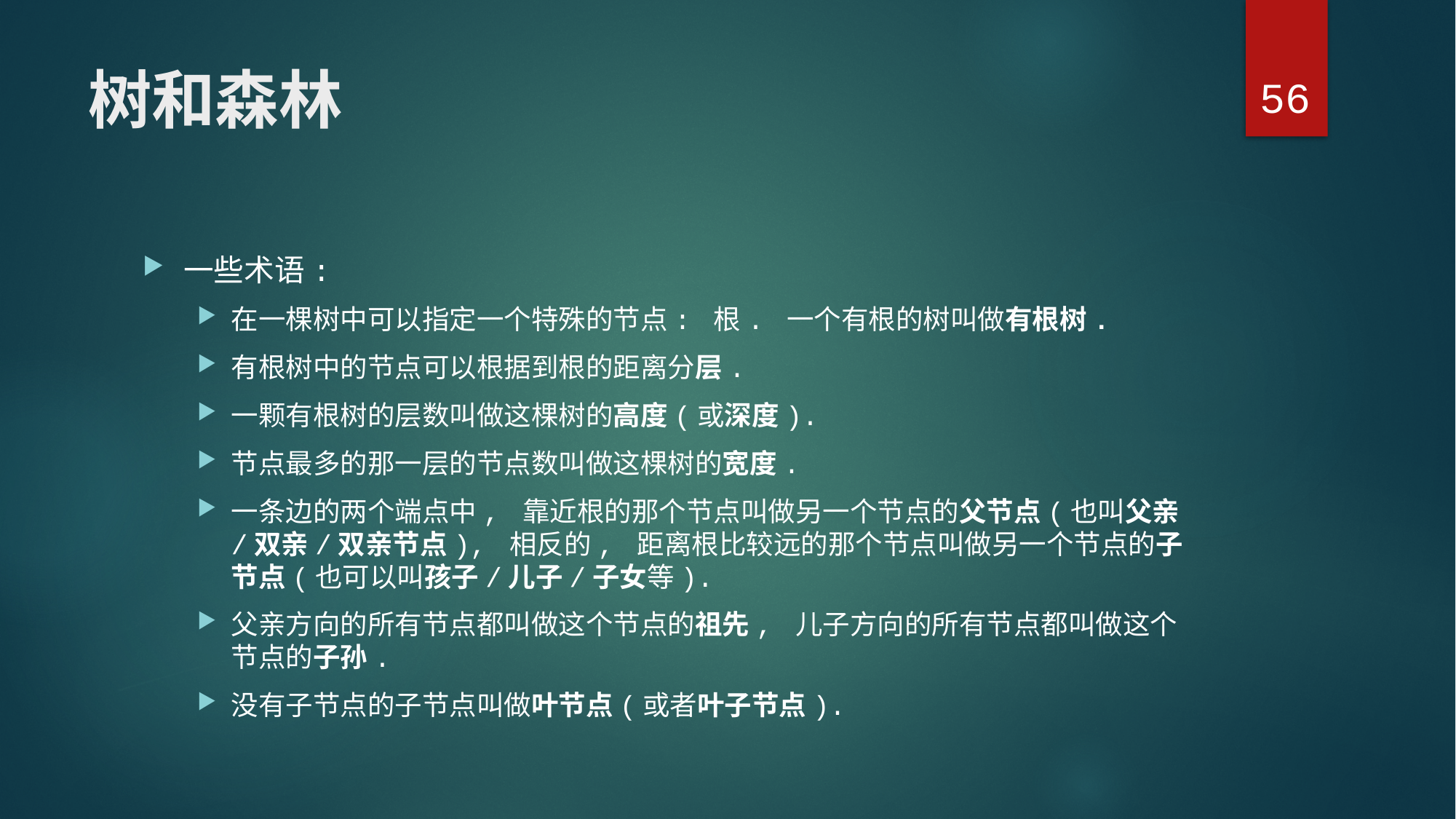

56
# 树和森林
一些术语:
在一棵树中可以指定一个特殊的节点: 根. 一个有根的树叫做有根树.
有根树中的节点可以根据到根的距离分层.
一颗有根树的层数叫做这棵树的高度(或深度).
节点最多的那一层的节点数叫做这棵树的宽度.
一条边的两个端点中, 靠近根的那个节点叫做另一个节点的父节点(也叫父亲/双亲/双亲节点), 相反的, 距离根比较远的那个节点叫做另一个节点的子节点(也可以叫孩子/儿子/子女等).
父亲方向的所有节点都叫做这个节点的祖先, 儿子方向的所有节点都叫做这个节点的子孙.
没有子节点的子节点叫做叶节点(或者叶子节点).